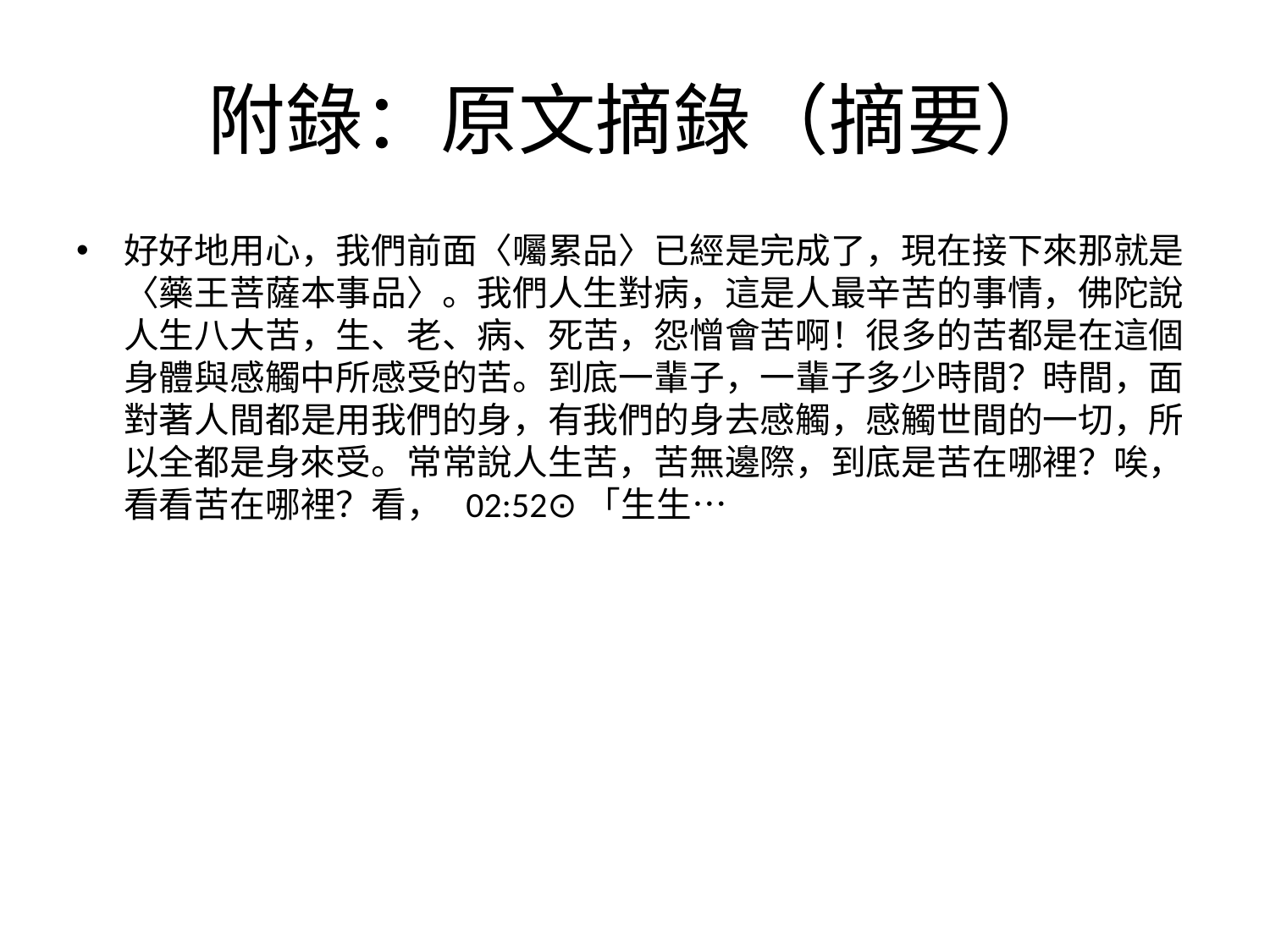

# 附錄：原文摘錄（摘要）
好好地用心，我們前面〈囑累品〉已經是完成了，現在接下來那就是〈藥王菩薩本事品〉。我們人生對病，這是人最辛苦的事情，佛陀說人生八大苦，生、老、病、死苦，怨憎會苦啊！很多的苦都是在這個身體與感觸中所感受的苦。到底一輩子，一輩子多少時間？時間，面對著人間都是用我們的身，有我們的身去感觸，感觸世間的一切，所以全都是身來受。常常說人生苦，苦無邊際，到底是苦在哪裡？唉，看看苦在哪裡？看，  02:52⊙「生生…